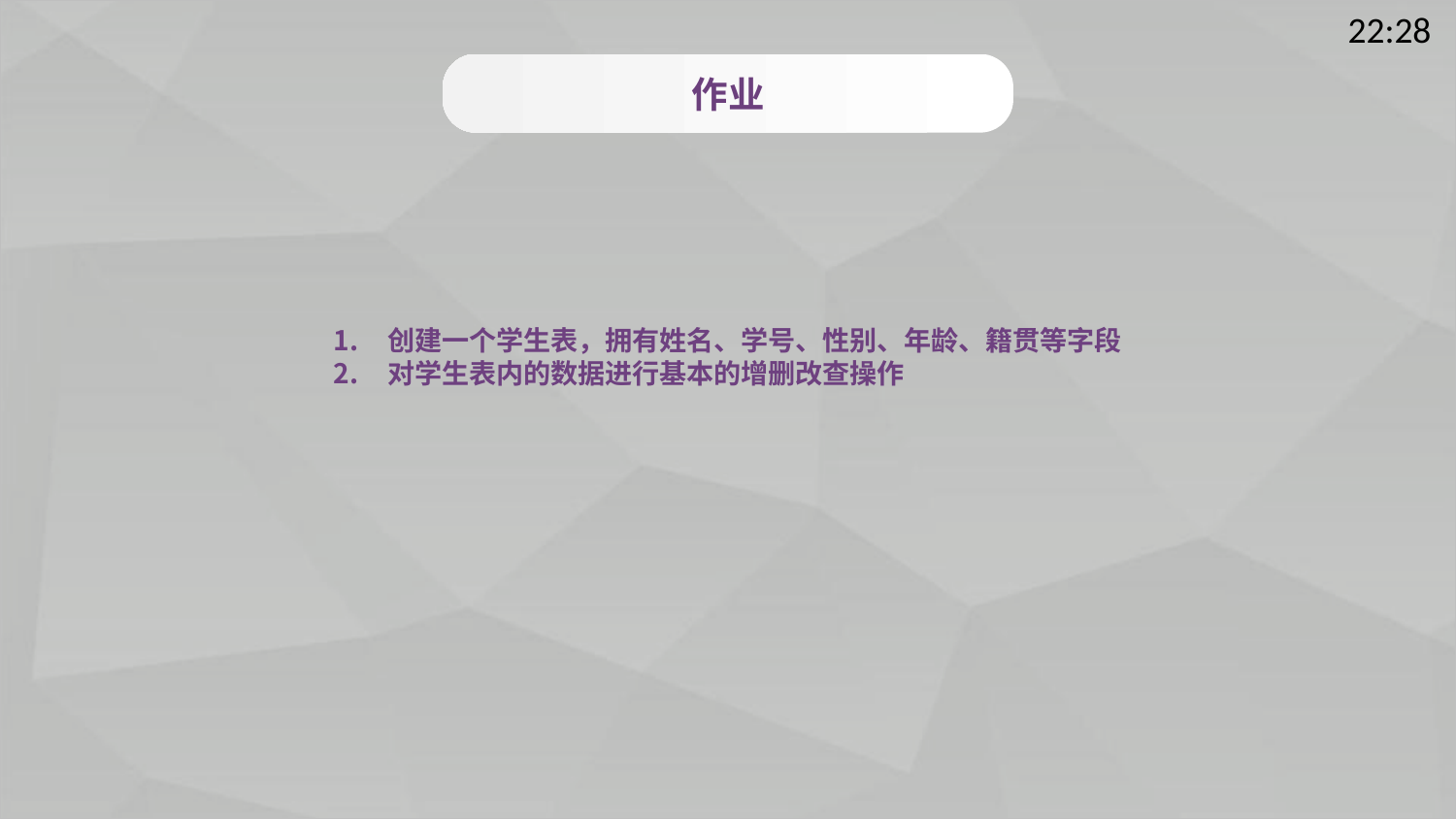

作业
创建一个学生表，拥有姓名、学号、性别、年龄、籍贯等字段
对学生表内的数据进行基本的增删改查操作